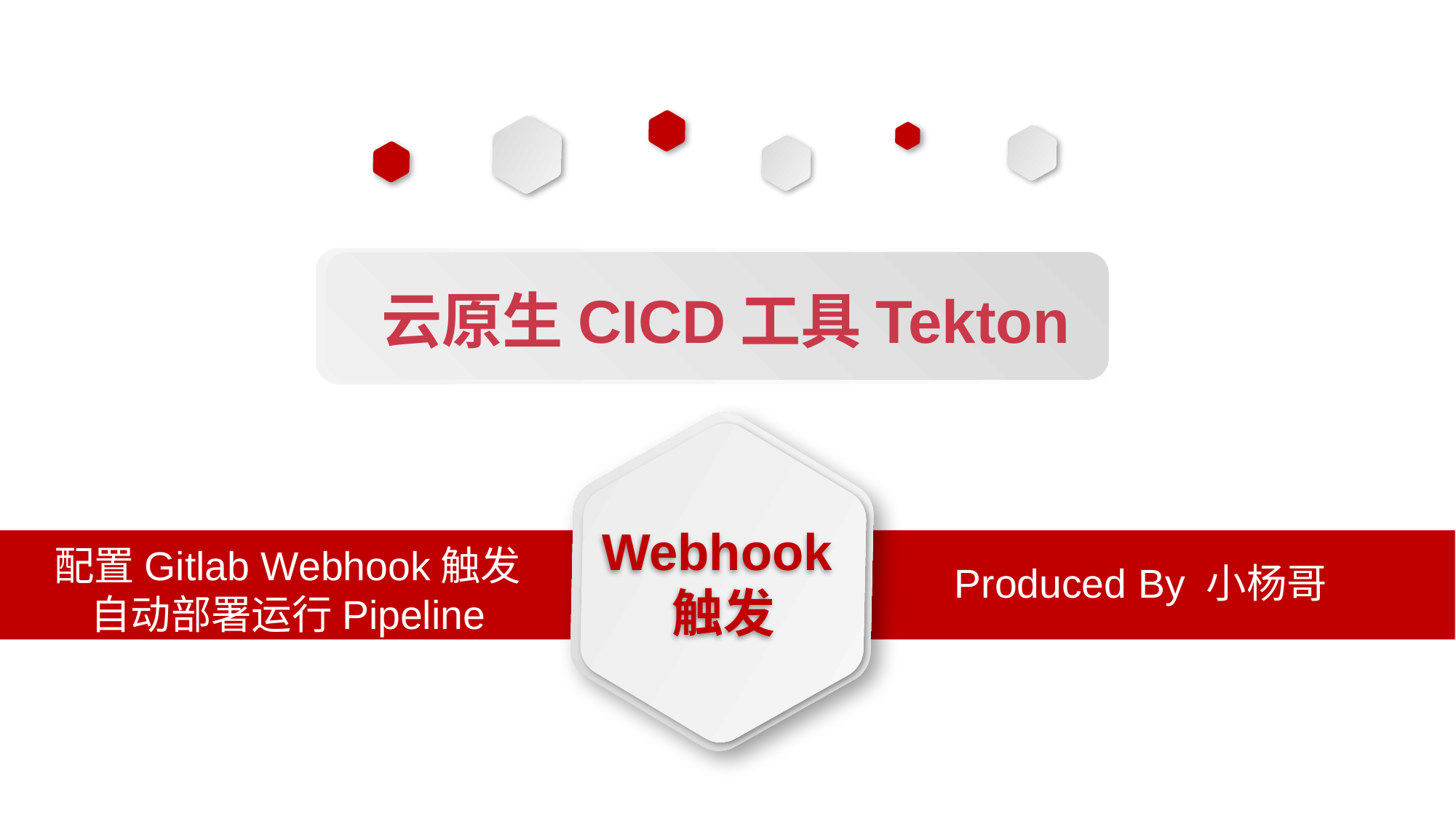

云原生CICD工具Tekton

配置Gitlab Webhook触发自动部署运行Pipeline
Webhook触发
Produced By 小杨哥